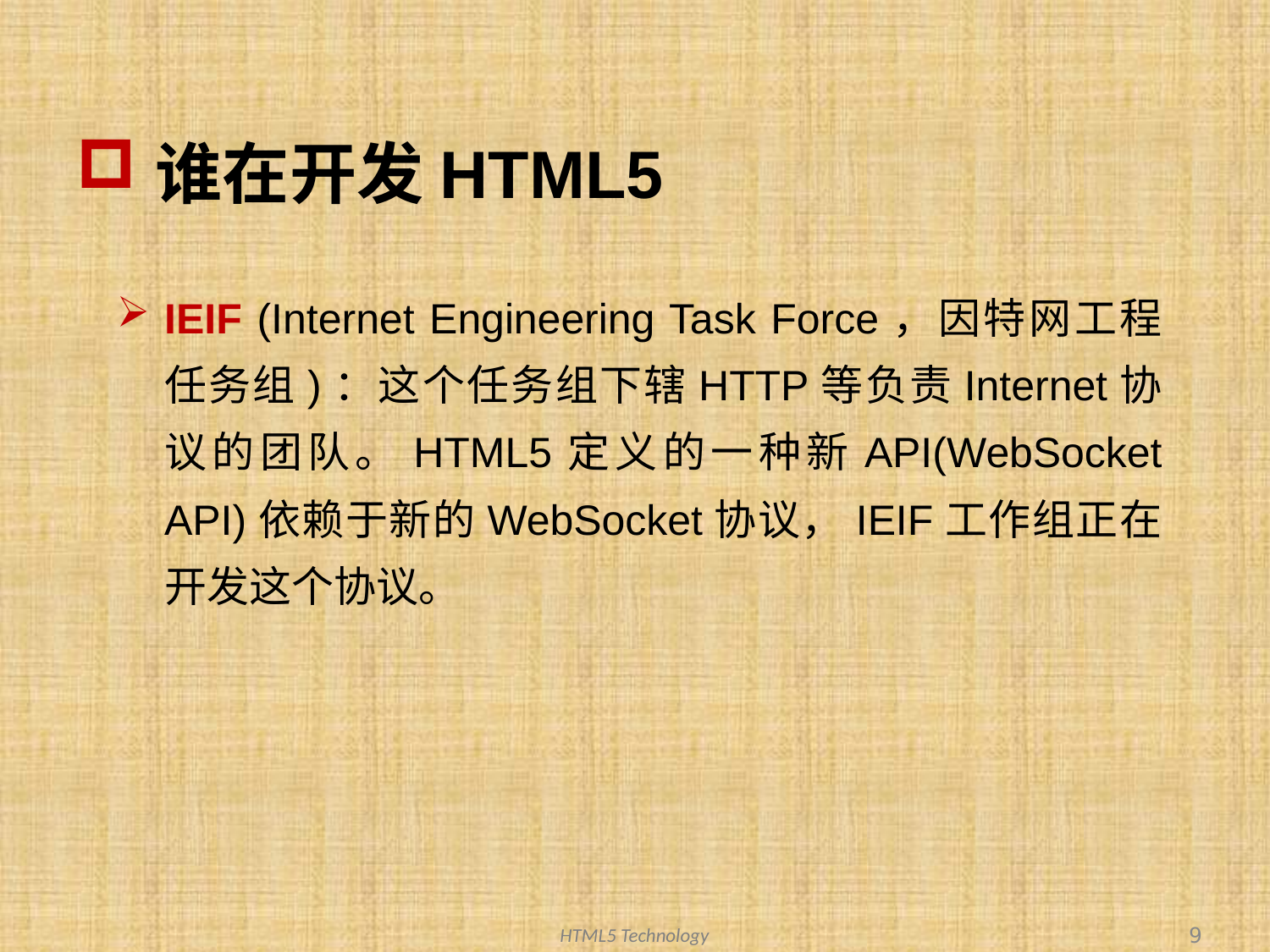

# 谁在开发HTML5
IEIF (Internet Engineering Task Force，因特网工程任务组)：这个任务组下辖HTTP等负责Internet协议的团队。HTML5定义的一种新API(WebSocket API)依赖于新的WebSocket协议，IEIF工作组正在开发这个协议。
9
HTML5 Technology